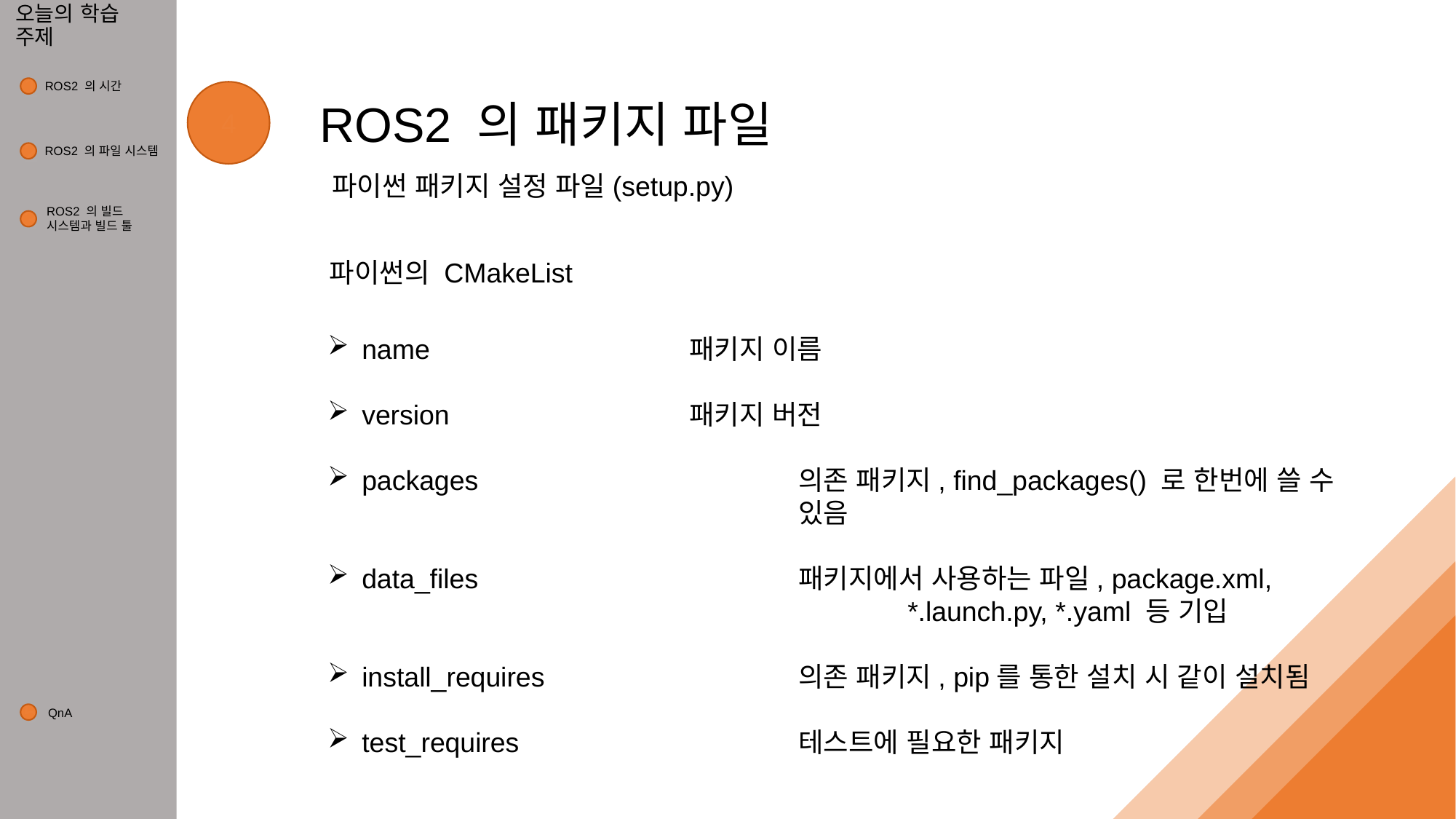

# 오늘의 학습 주제
ROS2 의 시간
1
4
ROS2 의 패키지 파일
ROS2 의 파일 시스템
2
파이썬 패키지 설정 파일(setup.py)
ROS2 의 빌드
시스템과 빌드 툴
3
파이썬의 CMakeList
name 			패키지 이름

version			패키지 버전

packages			의존 패키지, find_packages() 로 한번에 쓸 수 				있음

data_files 			패키지에서 사용하는 파일, package.xml, 					*.launch.py, *.yaml 등 기입

install_requires			의존 패키지, pip를 통한 설치 시 같이 설치됨

test_requires			테스트에 필요한 패키지
QnA
5